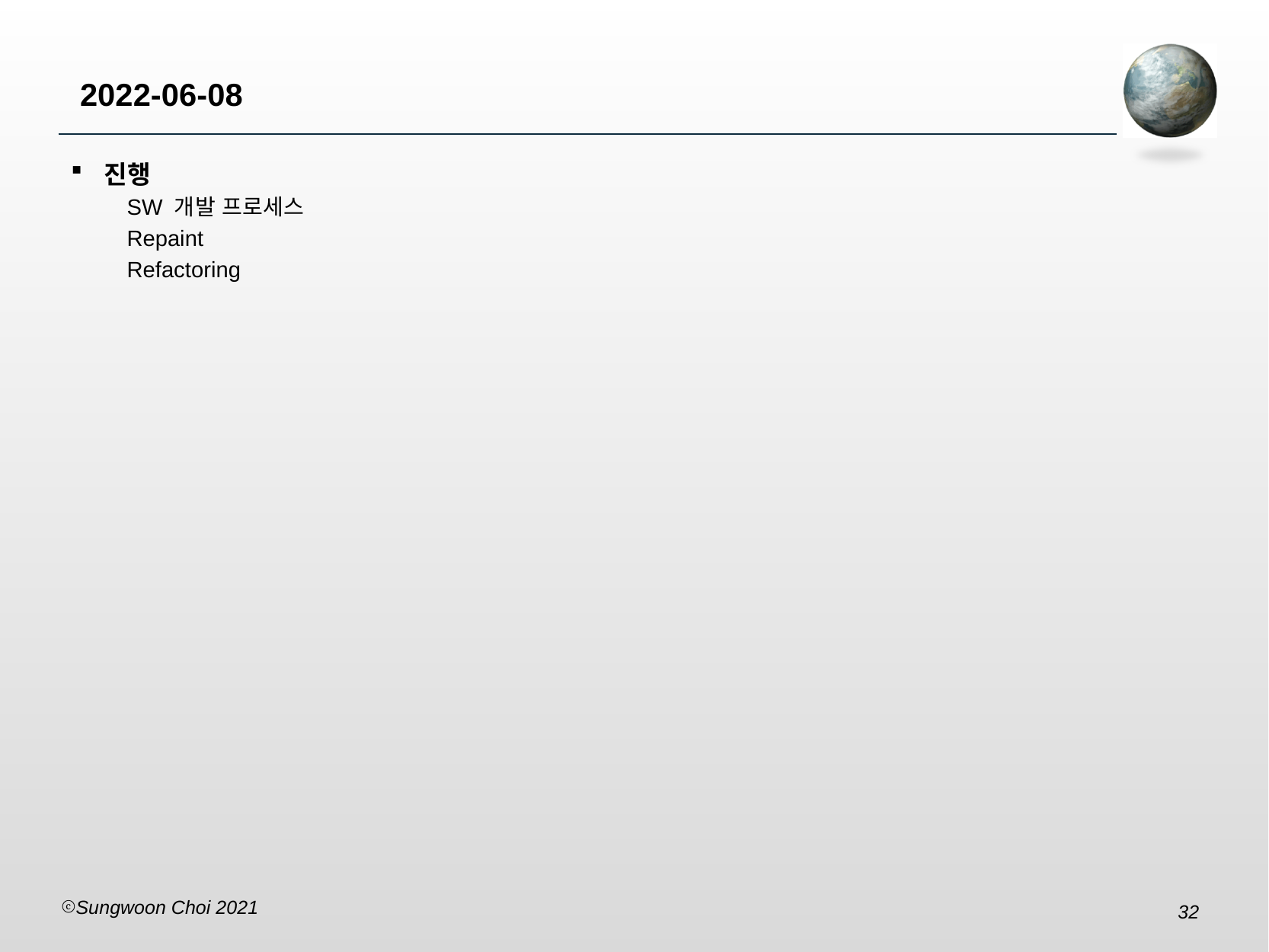

# 2022-06-08
진행
SW 개발 프로세스
Repaint
Refactoring

Sungwoon Choi 2021
32